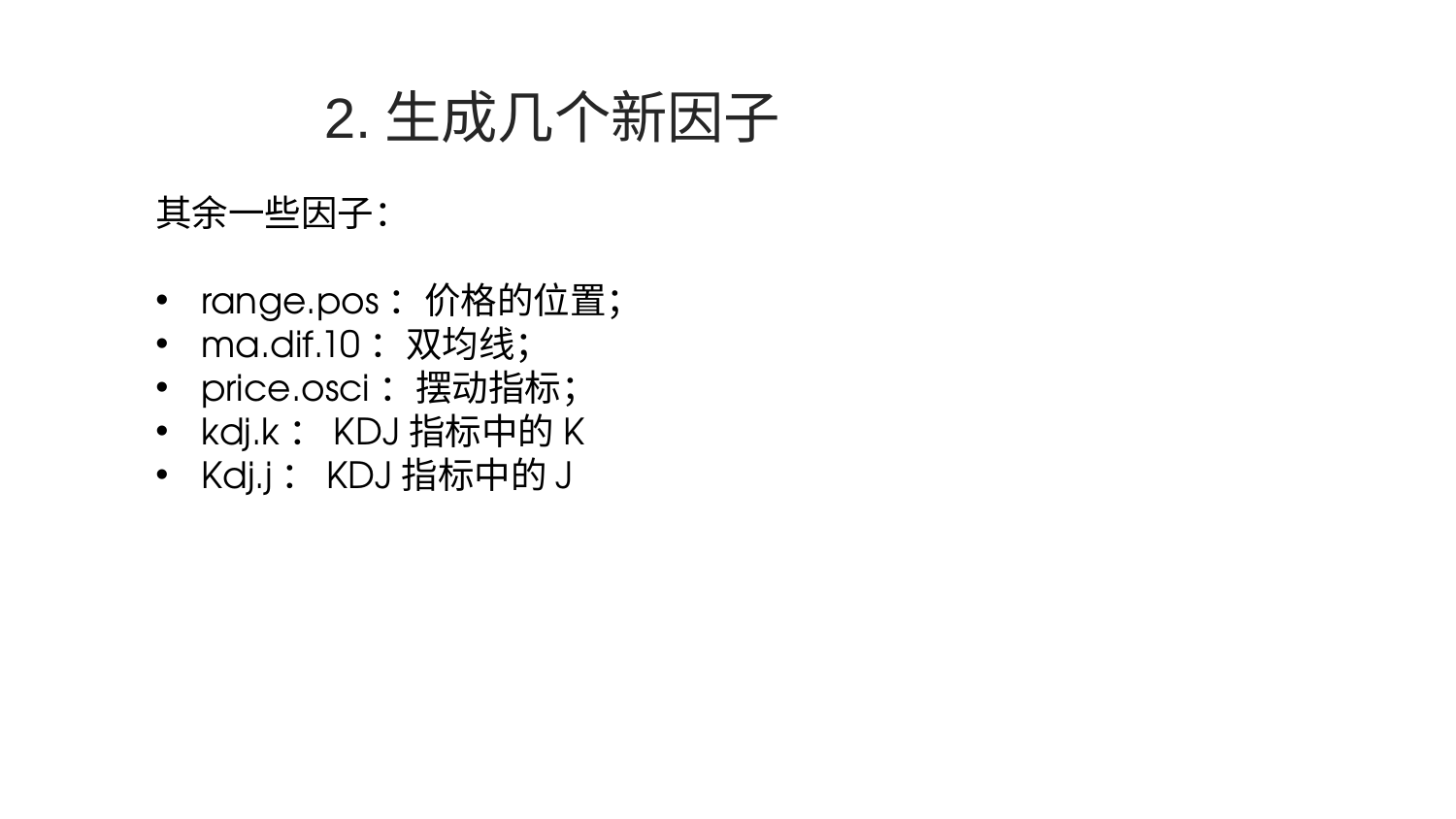

2.生成几个新因子
其余一些因子：

range.pos：价格的位置；
ma.dif.10：双均线；
price.osci：摆动指标；
kdj.k：KDJ指标中的K
Kdj.j：KDJ指标中的J